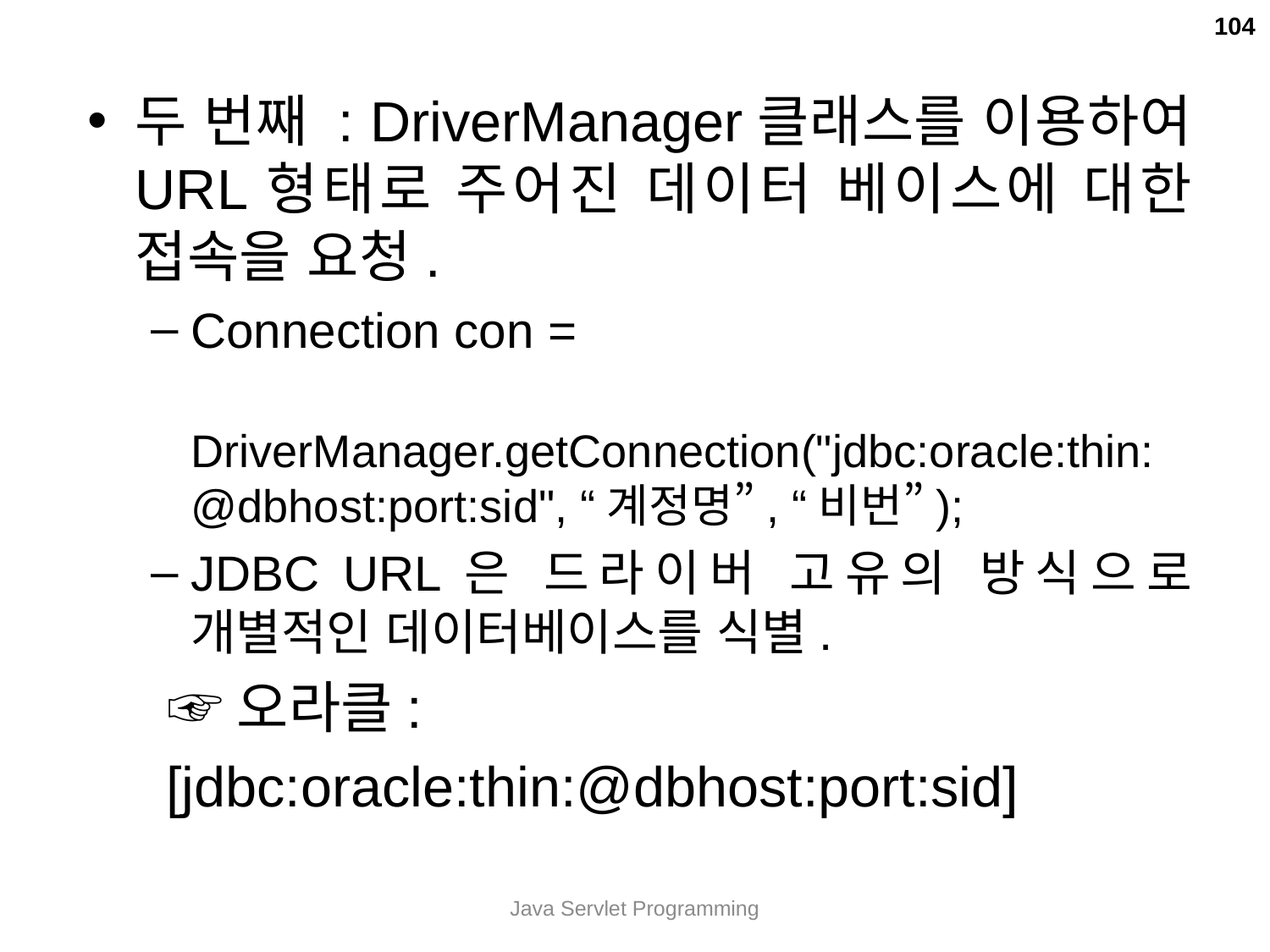

104
두 번째 : DriverManager클래스를 이용하여 URL형태로 주어진 데이터 베이스에 대한 접속을 요청.
Connection con =
	DriverManager.getConnection("jdbc:oracle:thin:@dbhost:port:sid", “계정명”, “비번”);
JDBC URL은 드라이버 고유의 방식으로 개별적인 데이터베이스를 식별.
     ☞오라클:
     [jdbc:oracle:thin:@dbhost:port:sid]
Java Servlet Programming